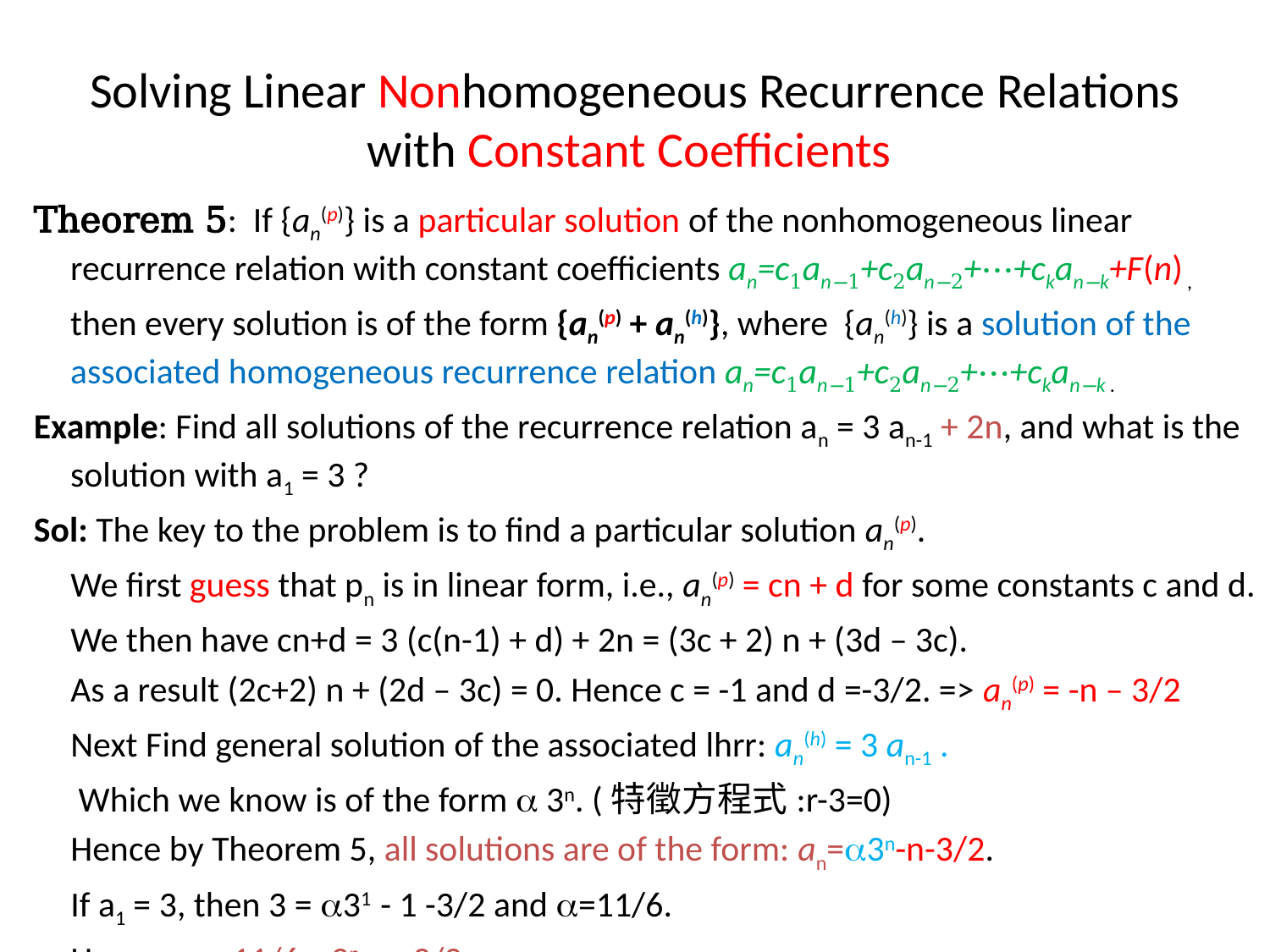

# Solving Linear Nonhomogeneous Recurrence Relations with Constant Coefficients
Theorem 5:  If {an(p)} is a particular solution of the nonhomogeneous linear recurrence relation with constant coefficients an=c1an−1+c2an−2+⋯+ckan−k+F(n) ,
	then every solution is of the form {an(p) + an(h)}, where  {an(h)} is a solution of the associated homogeneous recurrence relation an=c1an−1+c2an−2+⋯+ckan−k .
Example: Find all solutions of the recurrence relation an = 3 an-1 + 2n, and what is the solution with a1 = 3 ?
Sol: The key to the problem is to find a particular solution an(p).
We first guess that pn is in linear form, i.e., an(p) = cn + d for some constants c and d.
We then have cn+d = 3 (c(n-1) + d) + 2n = (3c + 2) n + (3d – 3c).
As a result (2c+2) n + (2d – 3c) = 0. Hence c = -1 and d =-3/2. => an(p) = -n – 3/2
Next Find general solution of the associated lhrr: an(h) = 3 an-1 .
 Which we know is of the form α 3n. (特徵方程式:r-3=0)
Hence by Theorem 5, all solutions are of the form: an=α3n-n-3/2.
If a1 = 3, then 3 = α31  - 1 -3/2 and α=11/6.
Hence an = 11/6 x 3n - n-3/2.